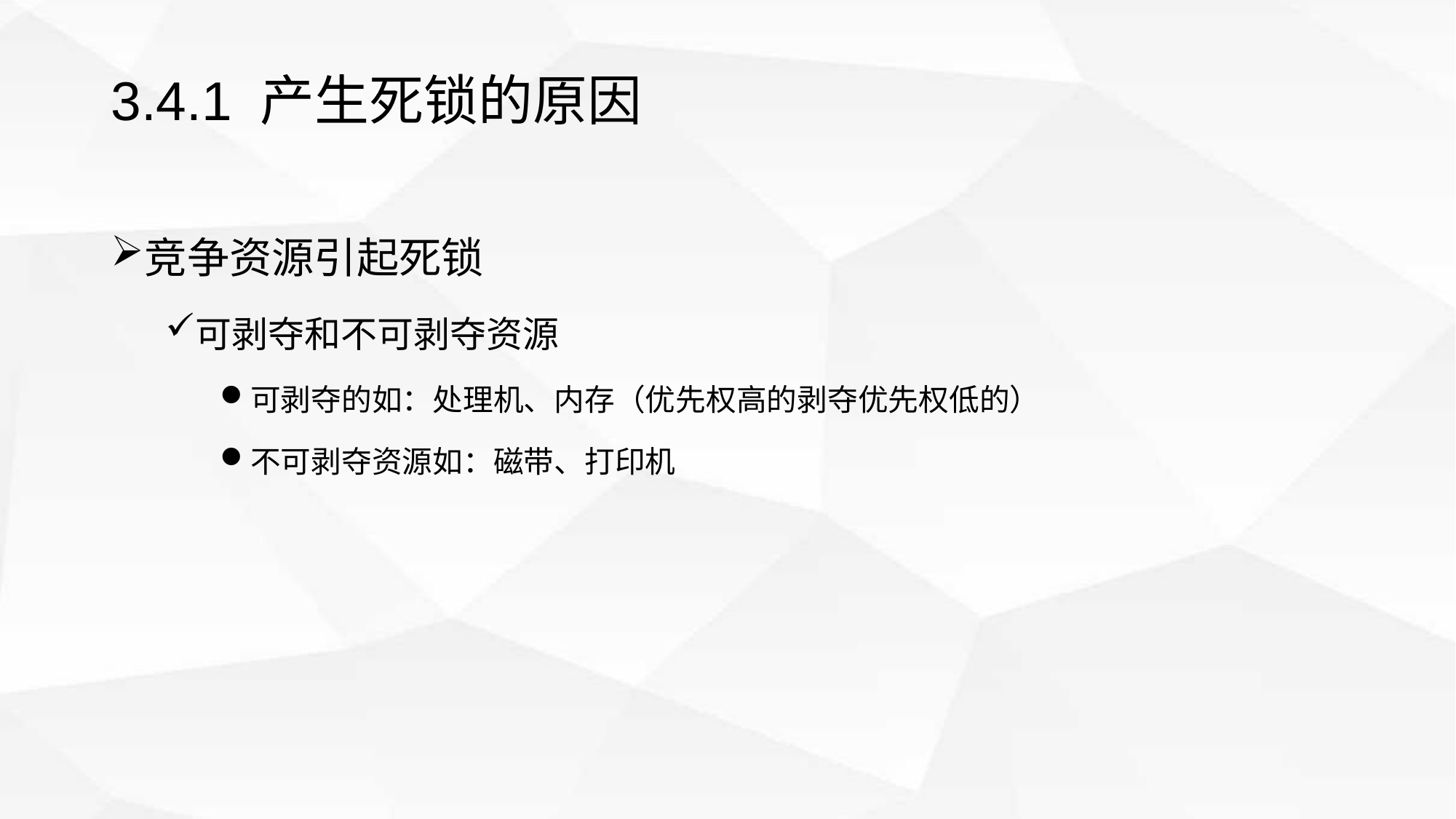

# 3.4.1 产生死锁的原因
竞争资源引起死锁
可剥夺和不可剥夺资源
可剥夺的如：处理机、内存（优先权高的剥夺优先权低的）
不可剥夺资源如：磁带、打印机